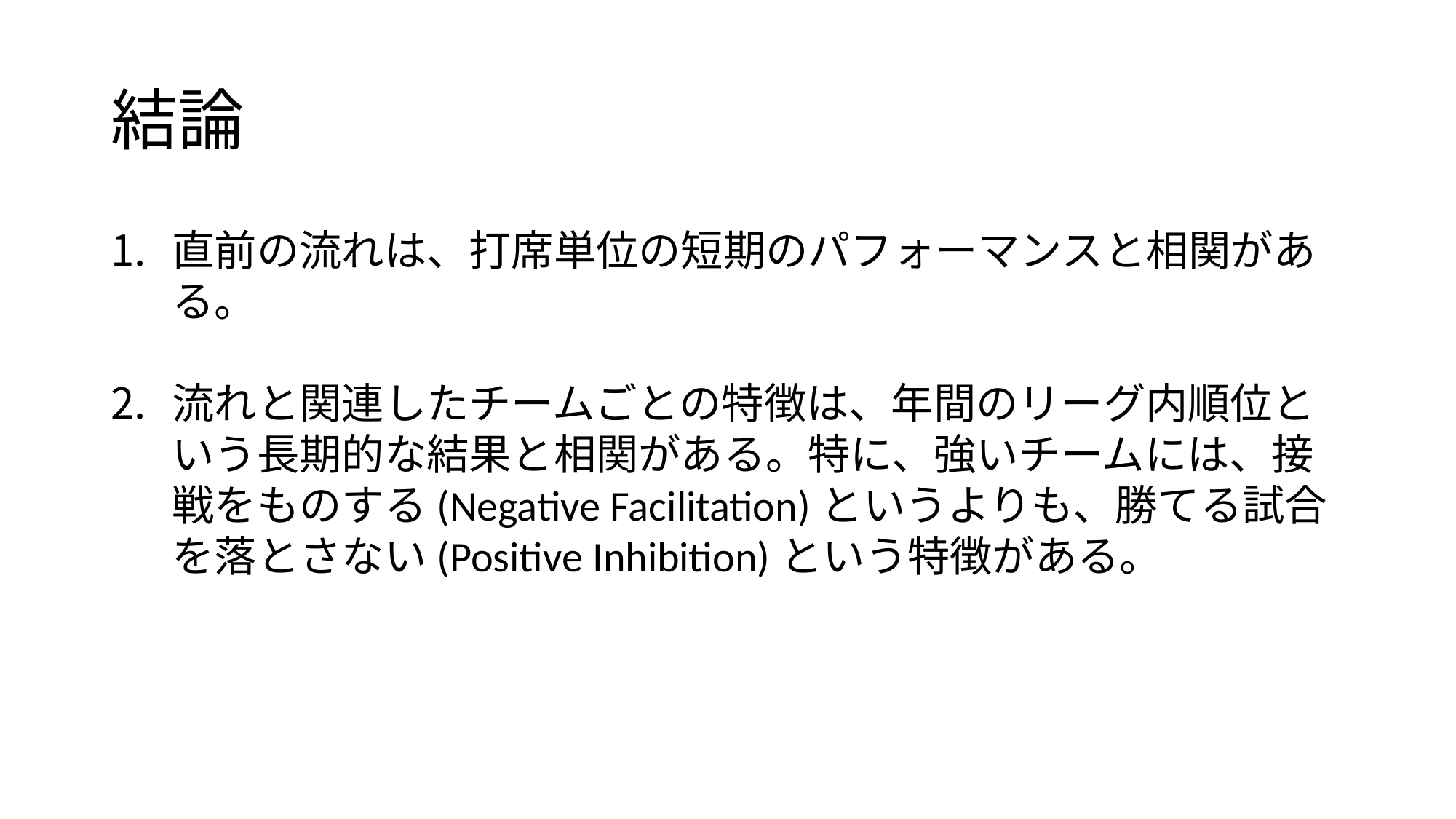

# 結論
直前の流れは、打席単位の短期のパフォーマンスと相関がある。

流れと関連したチームごとの特徴は、年間のリーグ内順位という長期的な結果と相関がある。特に、強いチームには、接戦をものする(Negative Facilitation)というよりも、勝てる試合を落とさない(Positive Inhibition)という特徴がある。